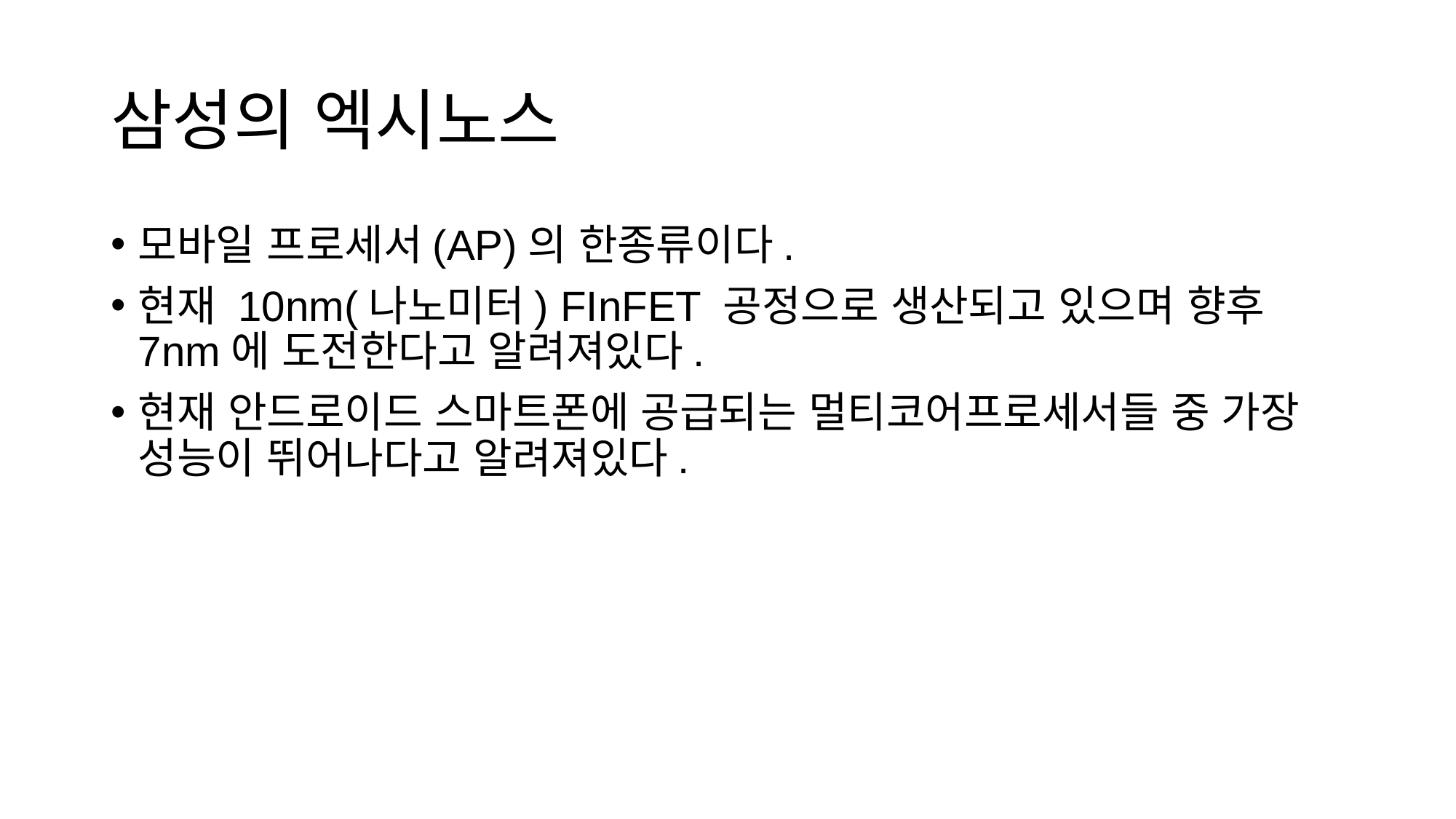

# 삼성의 엑시노스
모바일 프로세서(AP)의 한종류이다.
현재 10nm(나노미터) FInFET 공정으로 생산되고 있으며 향후 7nm에 도전한다고 알려져있다.
현재 안드로이드 스마트폰에 공급되는 멀티코어프로세서들 중 가장 성능이 뛰어나다고 알려져있다.